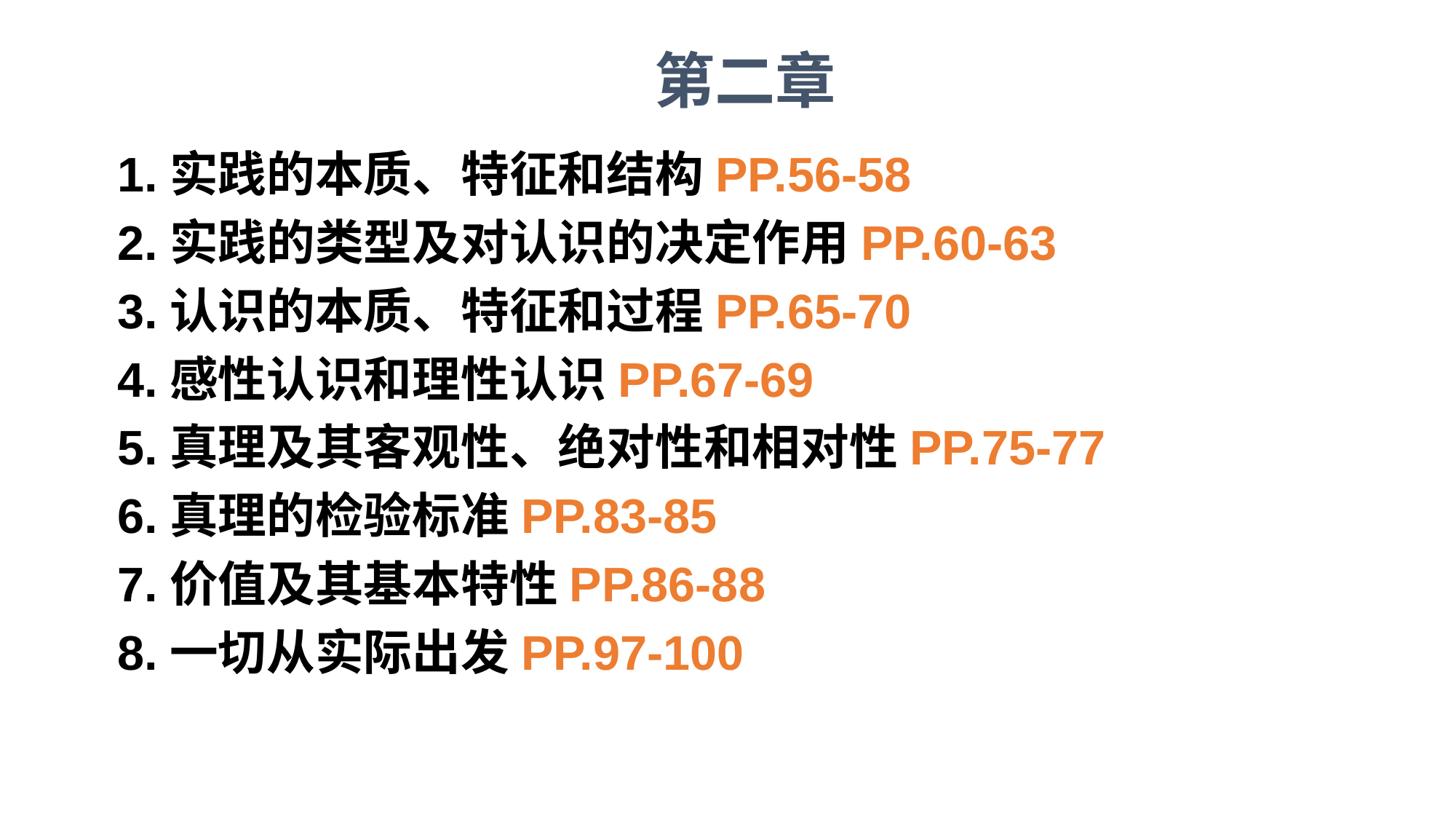

第二章
1.实践的本质、特征和结构PP.56-58
2.实践的类型及对认识的决定作用PP.60-63
3.认识的本质、特征和过程PP.65-70
4.感性认识和理性认识PP.67-69
5.真理及其客观性、绝对性和相对性PP.75-77
6.真理的检验标准PP.83-85
7.价值及其基本特性PP.86-88
8.一切从实际出发PP.97-100